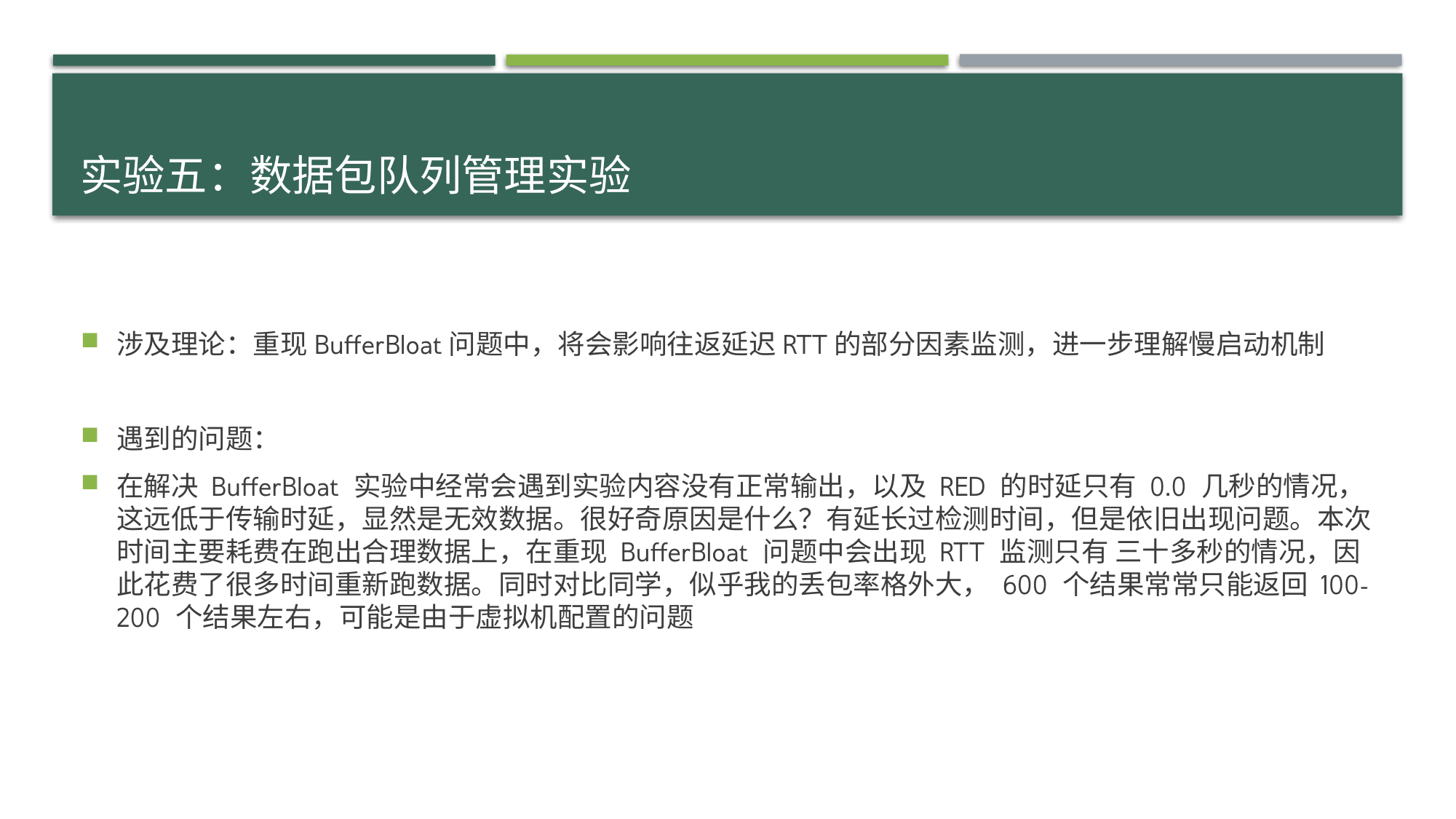

# 实验五：数据包队列管理实验
涉及理论：重现BufferBloat问题中，将会影响往返延迟RTT的部分因素监测，进一步理解慢启动机制

遇到的问题：
在解决 BufferBloat 实验中经常会遇到实验内容没有正常输出，以及 RED 的时延只有 0.0 几秒的情况，这远低于传输时延，显然是无效数据。很好奇原因是什么？有延长过检测时间，但是依旧出现问题。本次时间主要耗费在跑出合理数据上，在重现 BufferBloat 问题中会出现 RTT 监测只有 三十多秒的情况，因此花费了很多时间重新跑数据。同时对比同学，似乎我的丢包率格外大， 600 个结果常常只能返回 100-200 个结果左右，可能是由于虚拟机配置的问题